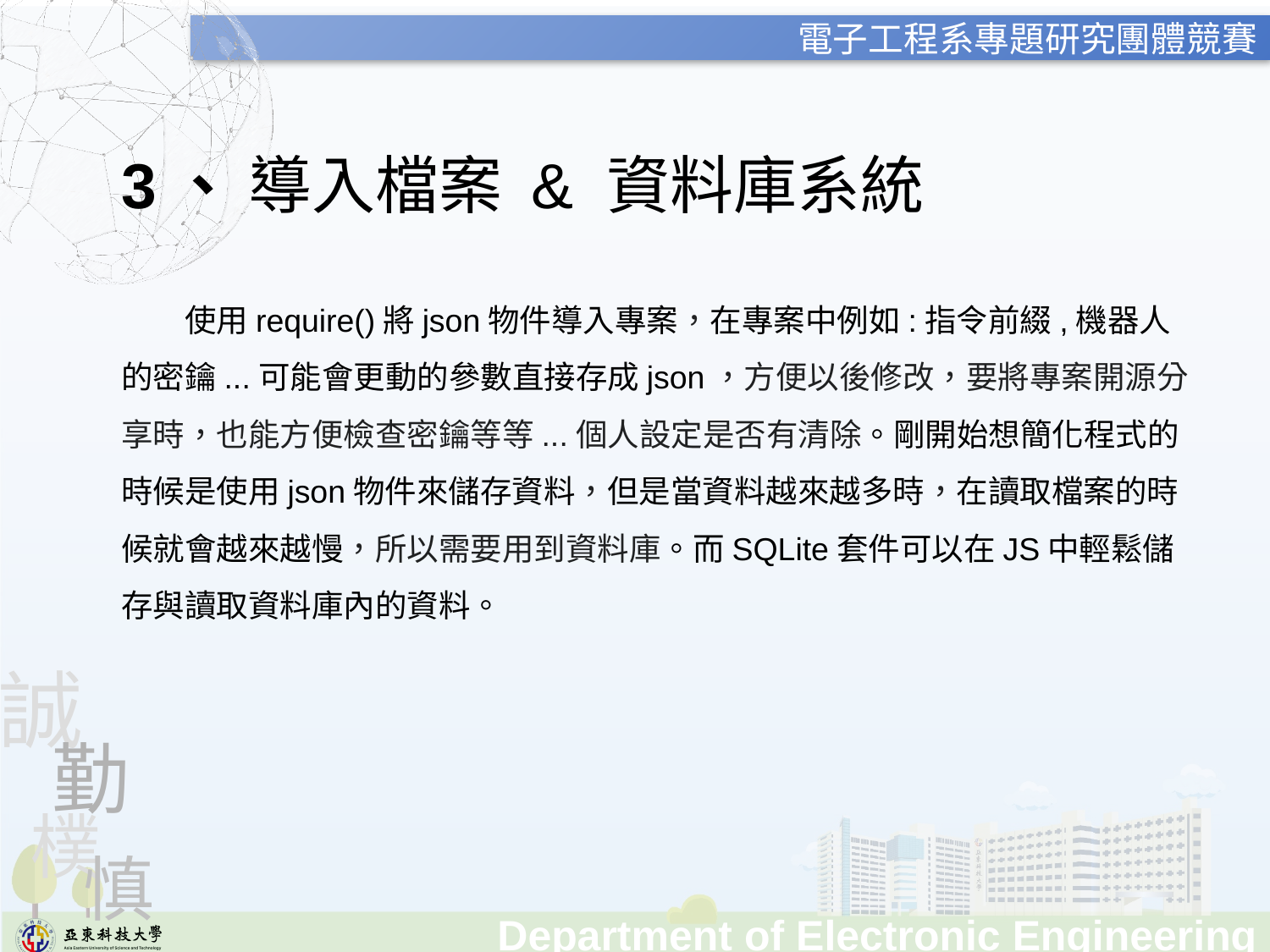

3、	導入檔案 & 資料庫系統
使用require()將json物件導入專案，在專案中例如:指令前綴,機器人的密鑰...可能會更動的參數直接存成json，方便以後修改，要將專案開源分享時，也能方便檢查密鑰等等...個人設定是否有清除。剛開始想簡化程式的時候是使用json物件來儲存資料，但是當資料越來越多時，在讀取檔案的時候就會越來越慢，所以需要用到資料庫。而SQLite套件可以在JS中輕鬆儲存與讀取資料庫內的資料。